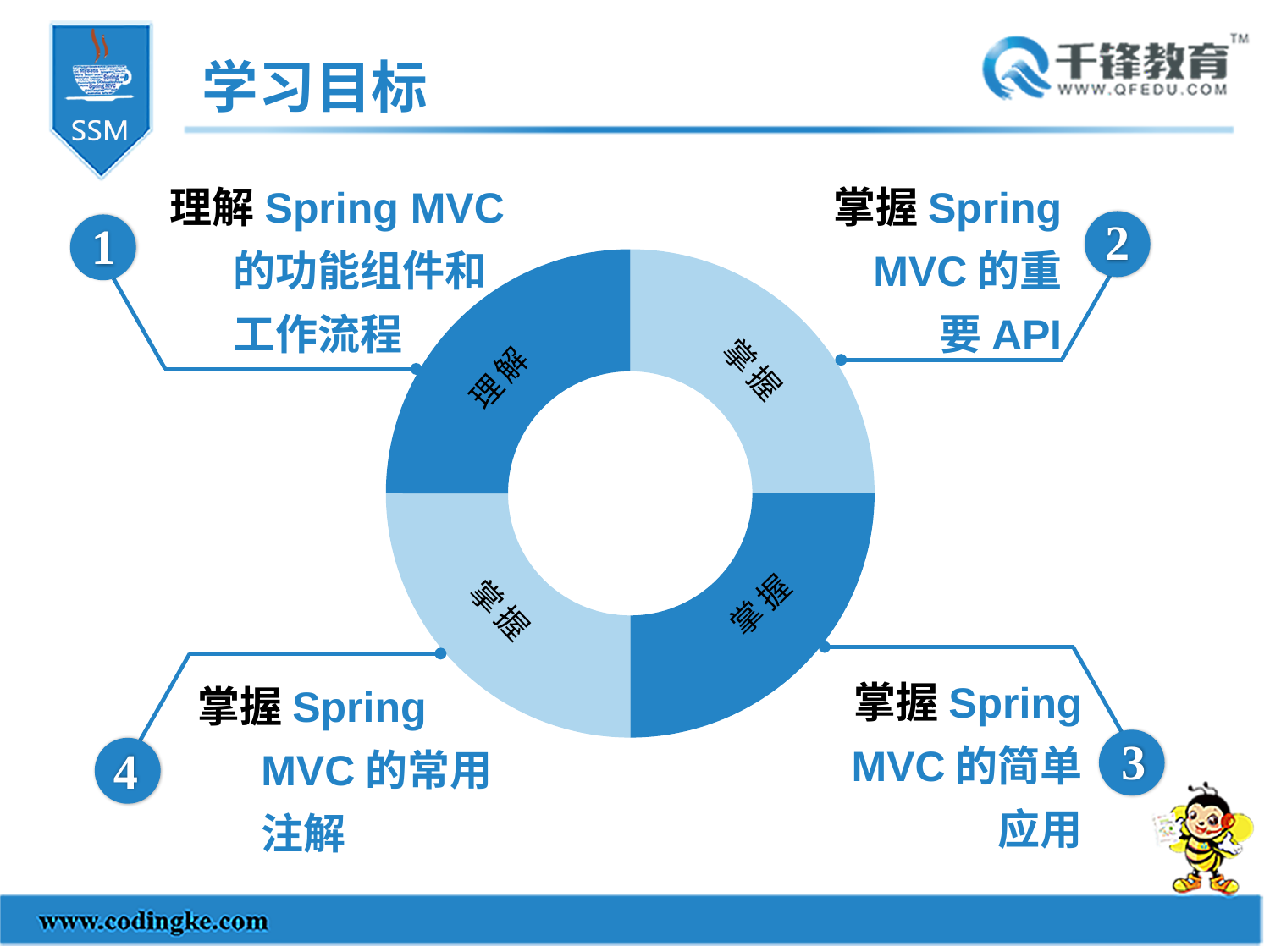

学习目标
理解Spring MVC的功能组件和工作流程
1

掌握Spring MVC的重要API
2

### Chart

| Category | 销售额 |
|---|---|
| 掌握知识 | 2.5 |
| 理解知识 | 2.5 |
| 熟悉知识 | 2.5 |
| 了解知识 | 2.5 |
理解
掌握
掌握
掌握
掌握Spring MVC的简单应用
3

掌握Spring MVC的常用注解
4